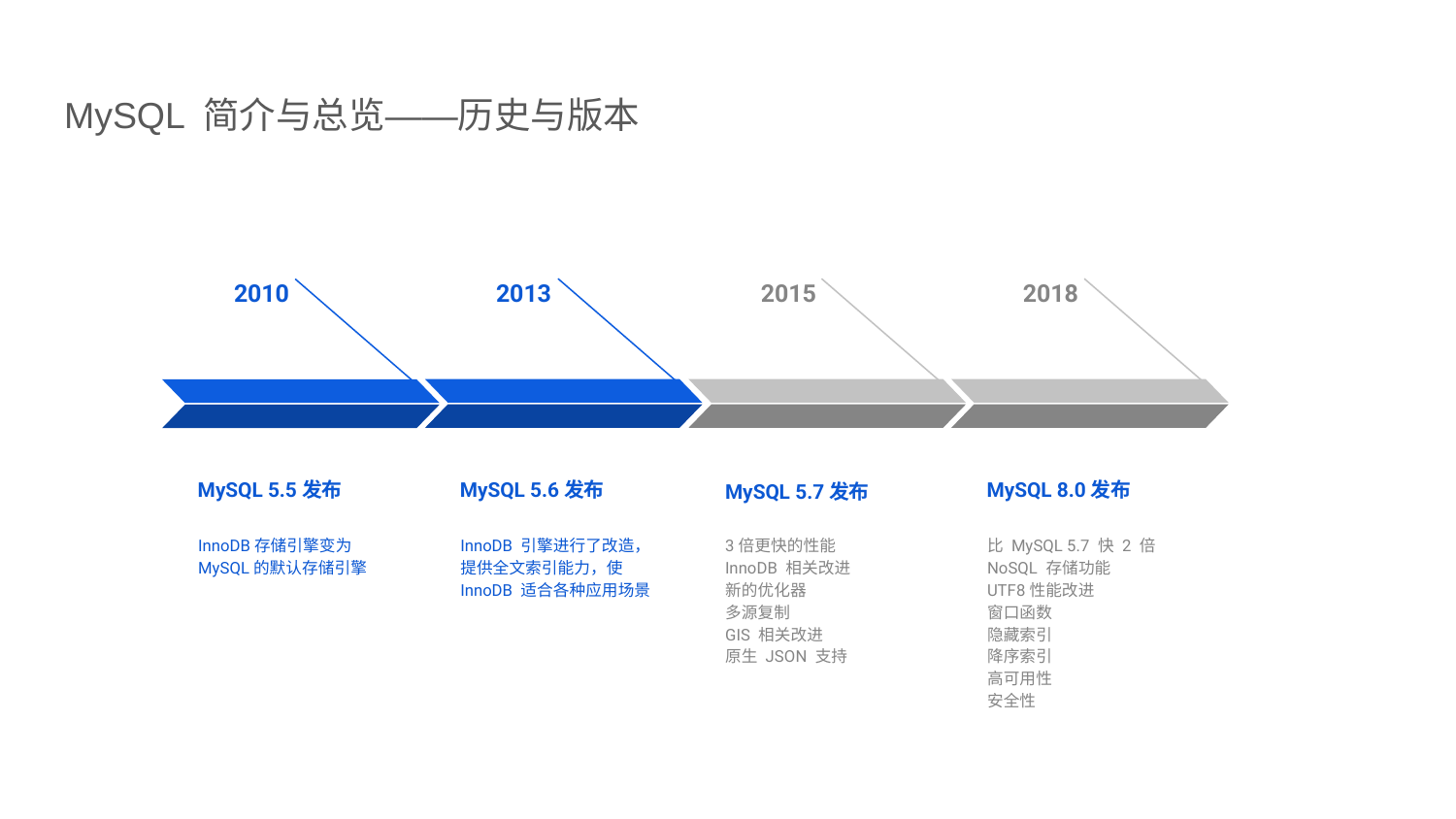

# MySQL 简介与总览——历史与版本
2010
MySQL 5.5发布
InnoDB存储引擎变为MySQL的默认存储引擎

2013

MySQL 5.6发布
InnoDB 引擎进行了改造，提供全文索引能力，使 InnoDB 适合各种应用场景
2015

MySQL 5.7发布
3倍更快的性能
InnoDB 相关改进
新的优化器
多源复制
GIS 相关改进
原生 JSON 支持
2018

MySQL 8.0发布
比 MySQL 5.7 快 2 倍NoSQL 存储功能           UTF8性能改进                     窗口函数                              隐藏索引                              降序索引                              高可用性                              安全性